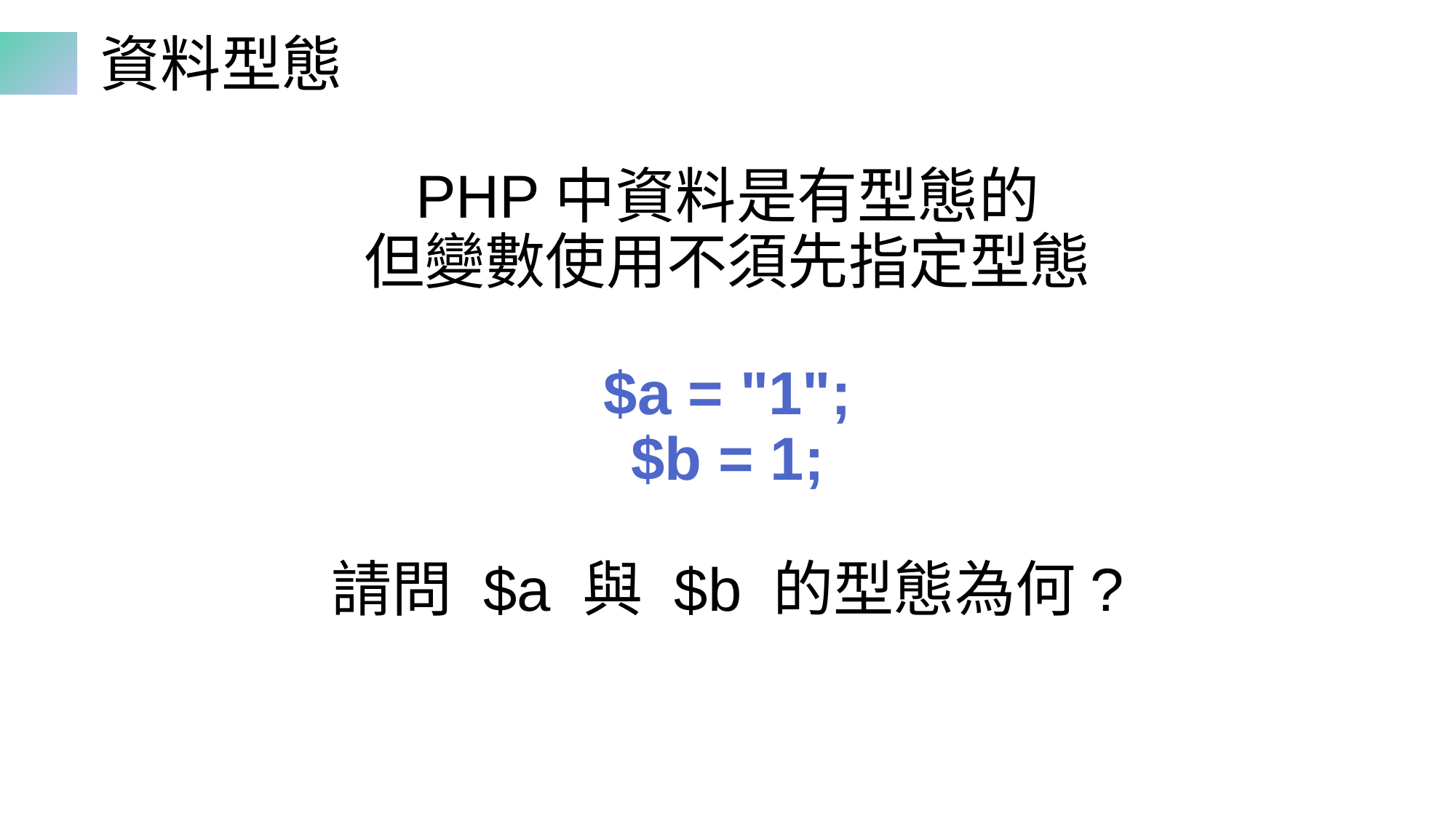

# 資料型態
PHP中資料是有型態的
但變數使用不須先指定型態

$a = "1";
$b = 1;

請問 $a 與 $b 的型態為何?